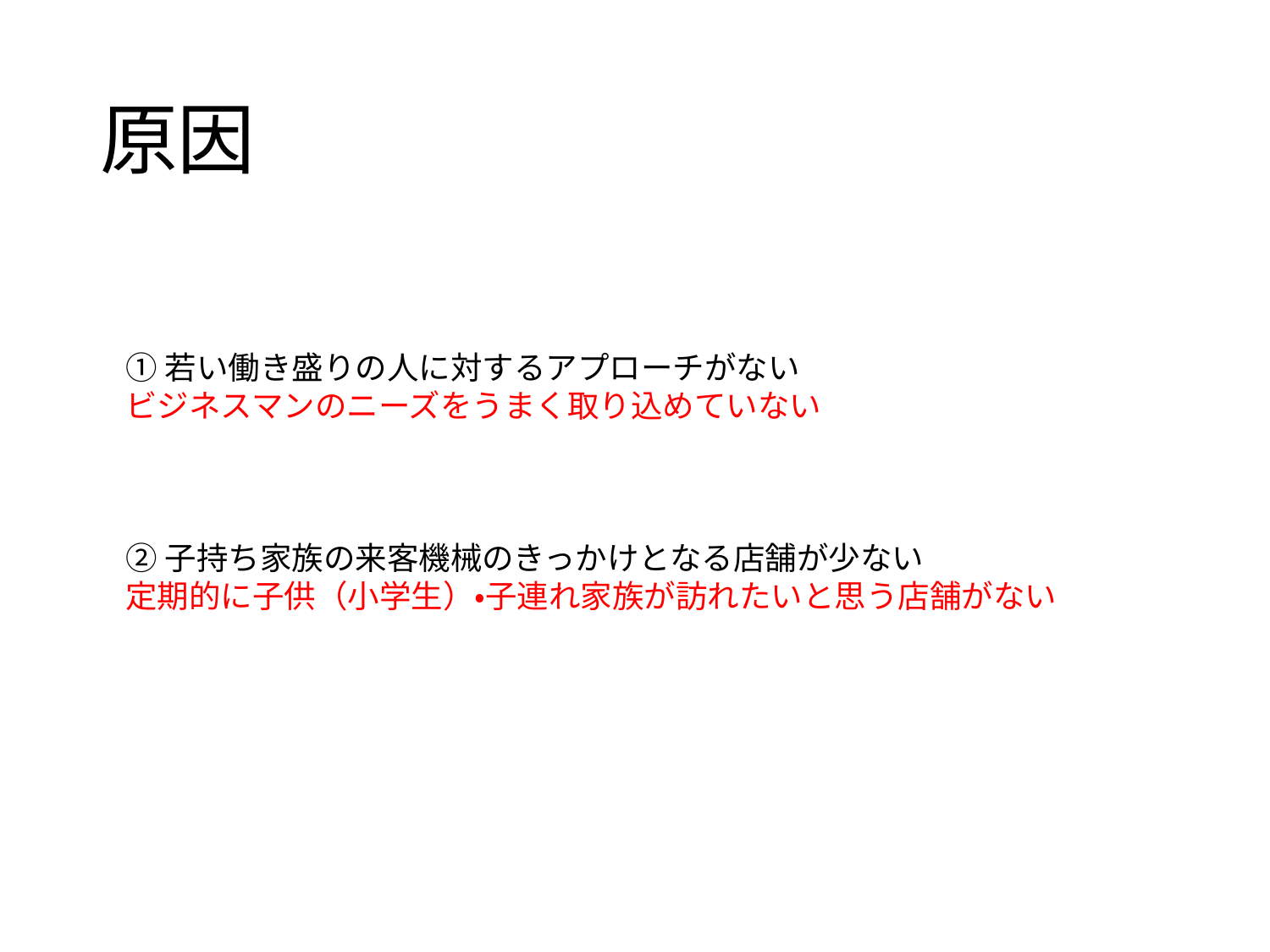

# 原因
①若い働き盛りの人に対するアプローチがない
ビジネスマンのニーズをうまく取り込めていない

②子持ち家族の来客機械のきっかけとなる店舗が少ない
定期的に子供（小学生）・子連れ家族が訪れたいと思う店舗がない